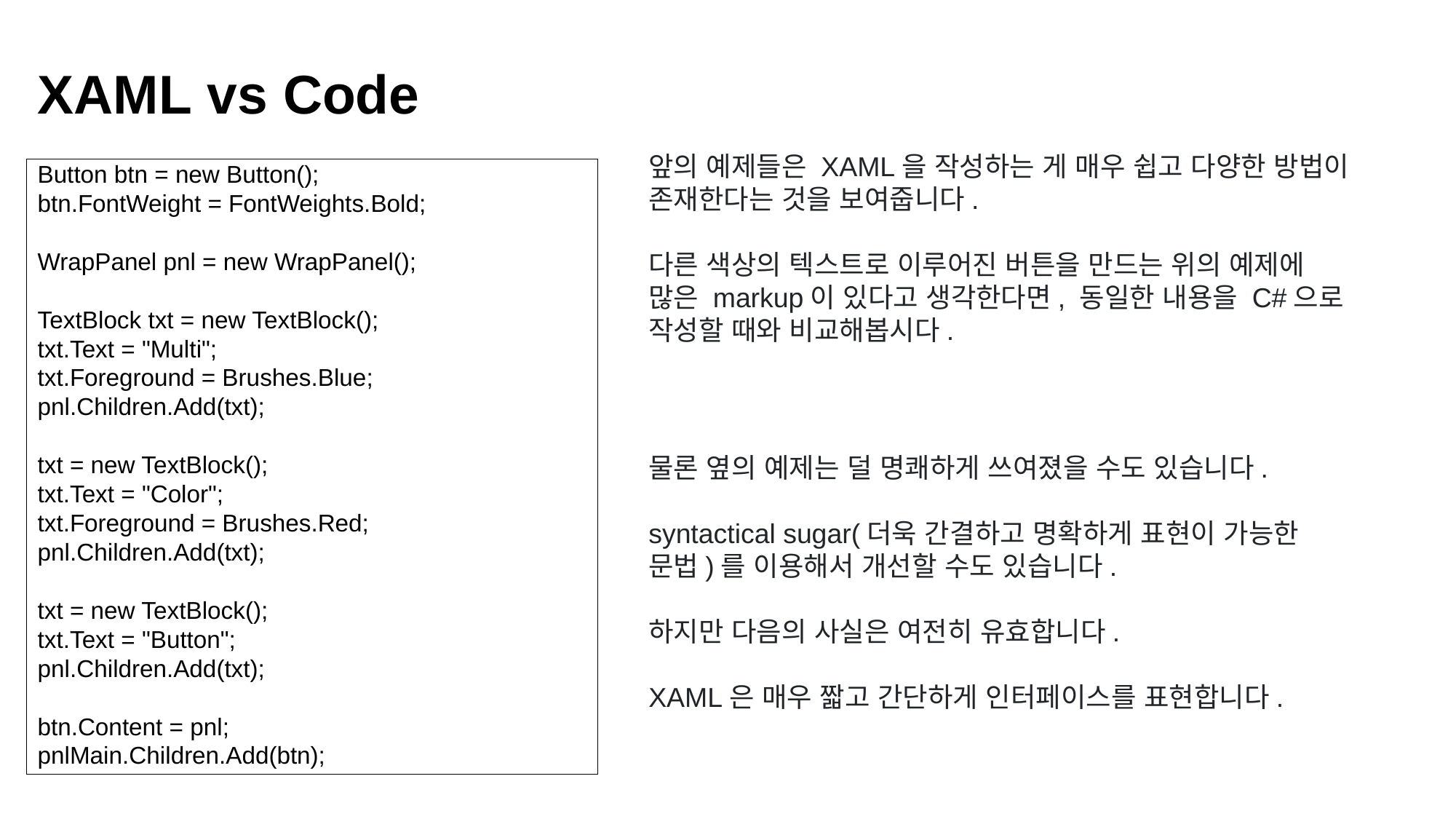

# XAML vs Code
Button btn = new Button();
btn.FontWeight = FontWeights.Bold;

WrapPanel pnl = new WrapPanel();

TextBlock txt = new TextBlock();
txt.Text = "Multi";
txt.Foreground = Brushes.Blue;
pnl.Children.Add(txt);

txt = new TextBlock();
txt.Text = "Color";
txt.Foreground = Brushes.Red;
pnl.Children.Add(txt);

txt = new TextBlock();
txt.Text = "Button";
pnl.Children.Add(txt);

btn.Content = pnl;
pnlMain.Children.Add(btn);
앞의 예제들은 XAML을 작성하는 게 매우 쉽고 다양한 방법이 존재한다는 것을 보여줍니다.

다른 색상의 텍스트로 이루어진 버튼을 만드는 위의 예제에 많은 markup이 있다고 생각한다면, 동일한 내용을 C#으로 작성할 때와 비교해봅시다.
물론 옆의 예제는 덜 명쾌하게 쓰여졌을 수도 있습니다.

syntactical sugar(더욱 간결하고 명확하게 표현이 가능한 문법)를 이용해서 개선할 수도 있습니다.

하지만 다음의 사실은 여전히 유효합니다.

XAML은 매우 짧고 간단하게 인터페이스를 표현합니다.